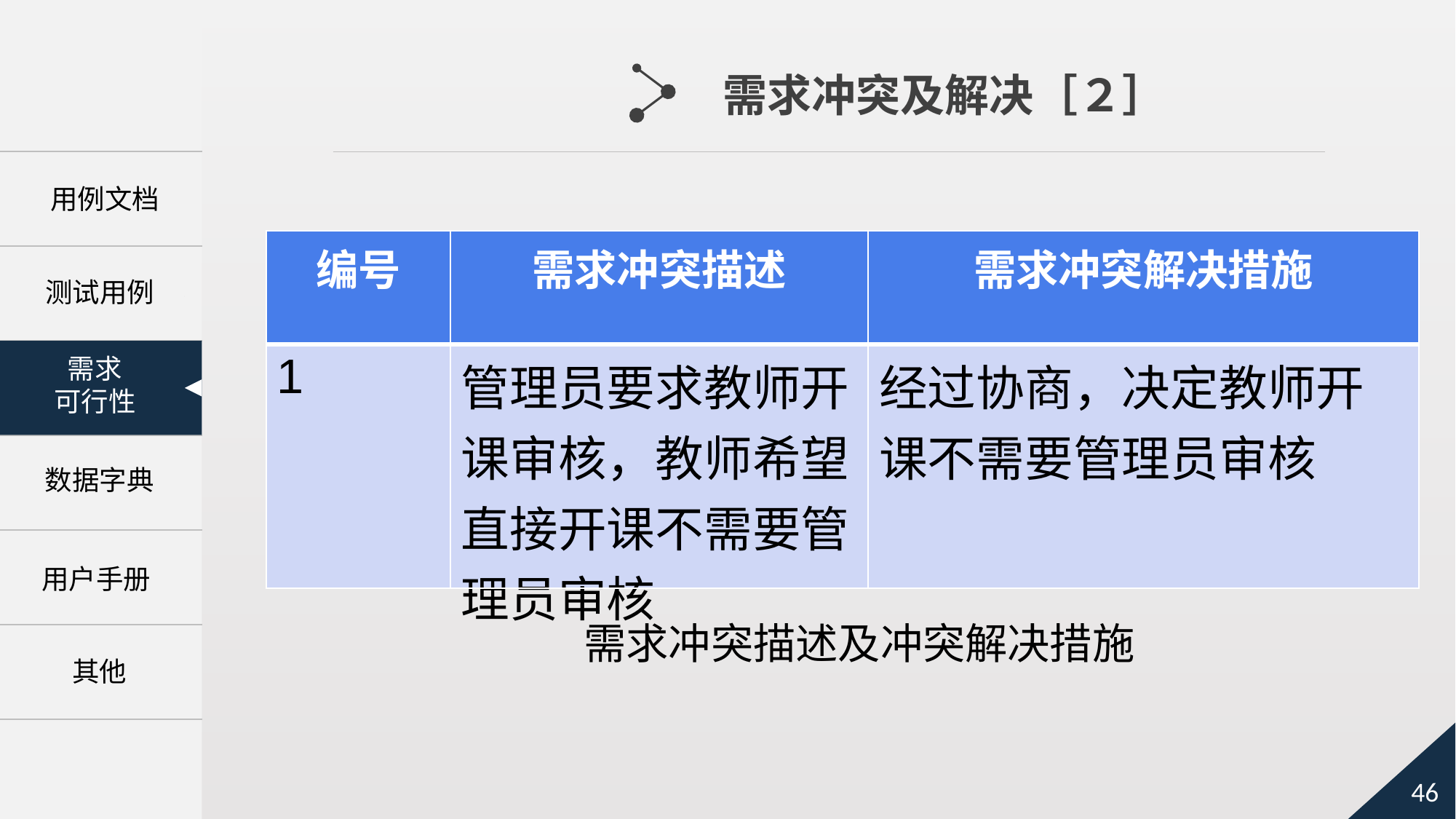

需求冲突及解决［２］

用例文档
　   测试用例
需求
可行性
数据字典
　用户手册
| 编号 | 需求冲突描述 | 需求冲突解决措施 |
| --- | --- | --- |
| 1 | 管理员要求教师开课审核，教师希望直接开课不需要管理员审核 | 经过协商，决定教师开课不需要管理员审核 |
需求冲突描述及冲突解决措施
其他